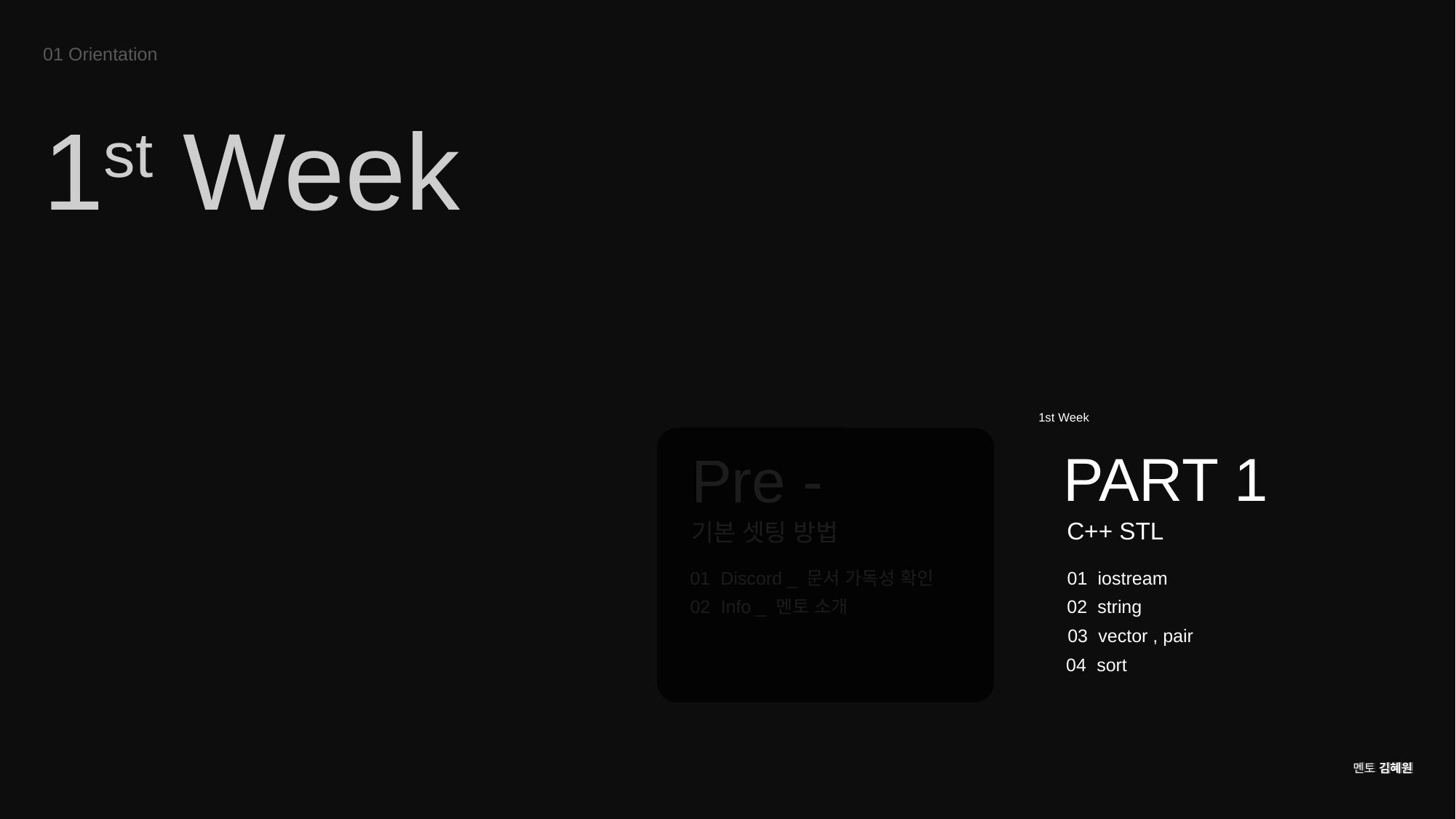

01 Orientation
# 1st Week
1st Week

Pre -
기본 셋팅 방법
01  Discord _ 문서 가독성 확인
02  Info _ 멘토 소개
PART 1
C++ STL
01  iostream
02  string
03  vector , pair
04  sort
 멘토 김혜원
멘토 김혜원